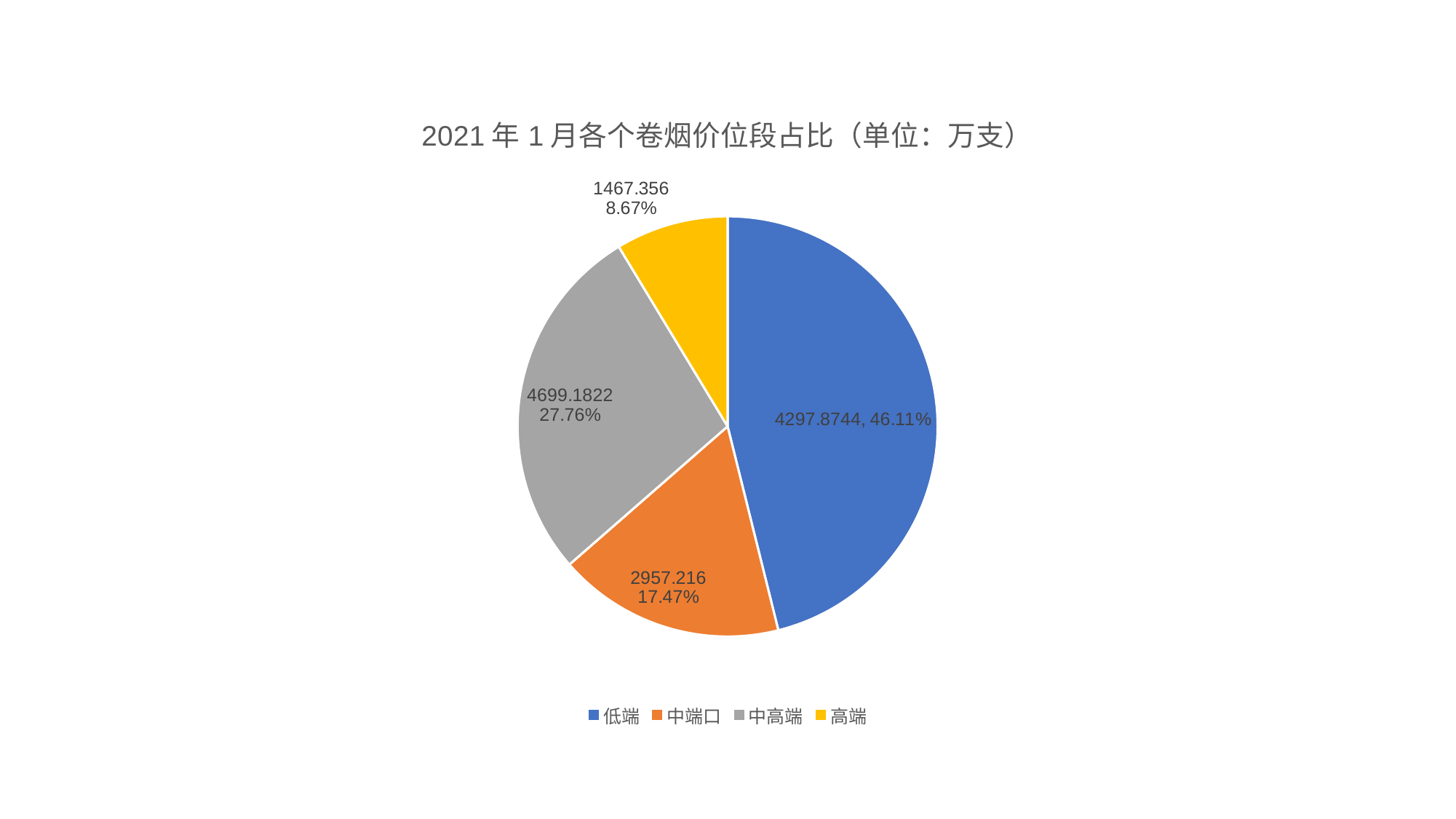

### Chart: 2021年1月各个卷烟价位段占比（单位：万支）

| Category | 2021年1月各个卷烟价位段占比 |
|---|---|
| 低端 | 7806.71 |
| 中端口 | 2957.216 |
| 中高端 | 4699.1822 |
| 高端 | 1467.356 |